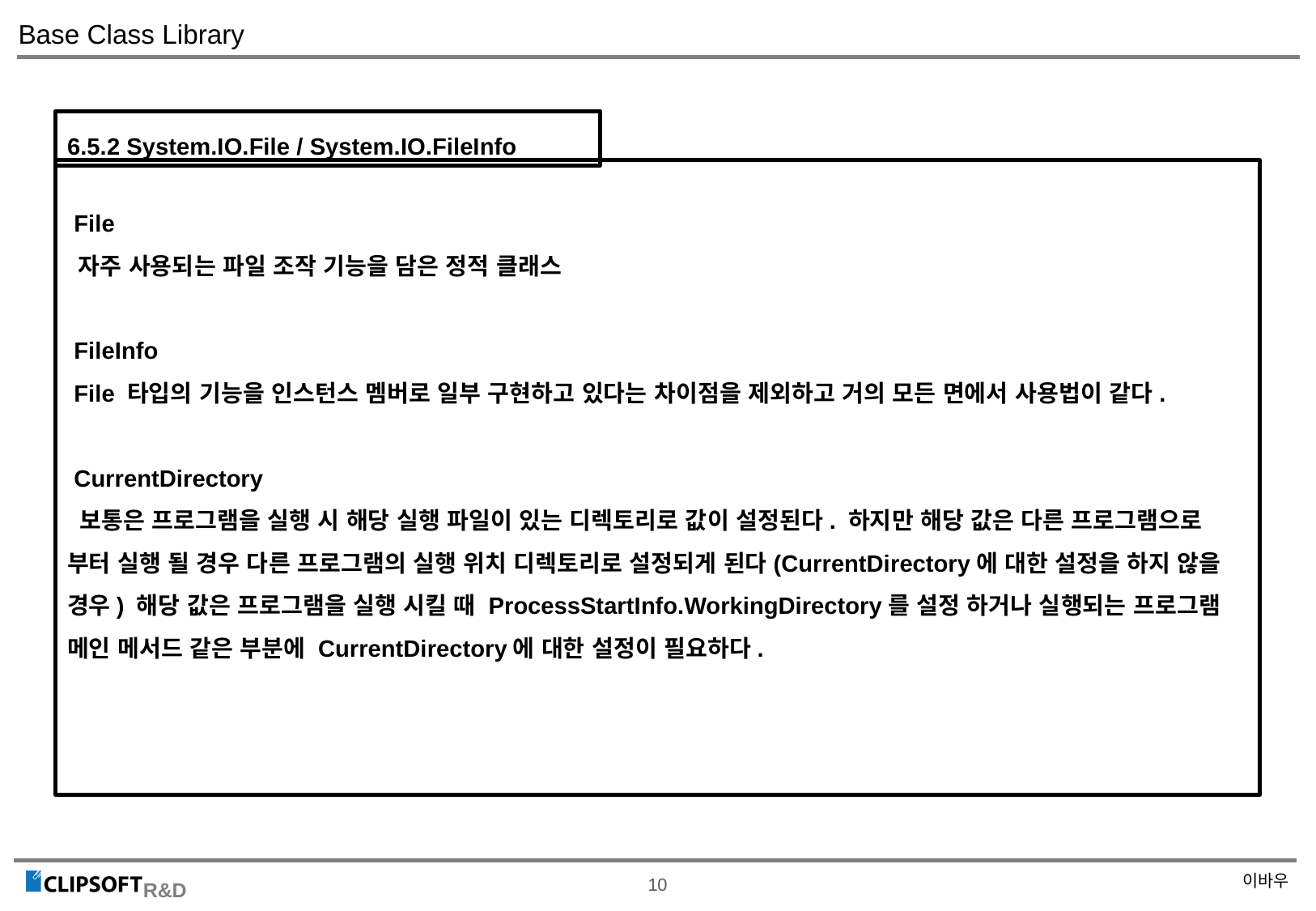

# Base Class Library
6.5.2 System.IO.File / System.IO.FileInfo

 File
 자주 사용되는 파일 조작 기능을 담은 정적 클래스

 FileInfo
 File 타입의 기능을 인스턴스 멤버로 일부 구현하고 있다는 차이점을 제외하고 거의 모든 면에서 사용법이 같다.

 CurrentDirectory
 보통은 프로그램을 실행 시 해당 실행 파일이 있는 디렉토리로 값이 설정된다. 하지만 해당 값은 다른 프로그램으로 부터 실행 될 경우 다른 프로그램의 실행 위치 디렉토리로 설정되게 된다(CurrentDirectory에 대한 설정을 하지 않을 경우) 해당 값은 프로그램을 실행 시킬 때 ProcessStartInfo.WorkingDirectory를 설정 하거나 실행되는 프로그램 메인 메서드 같은 부분에 CurrentDirectory에 대한 설정이 필요하다.

이바우